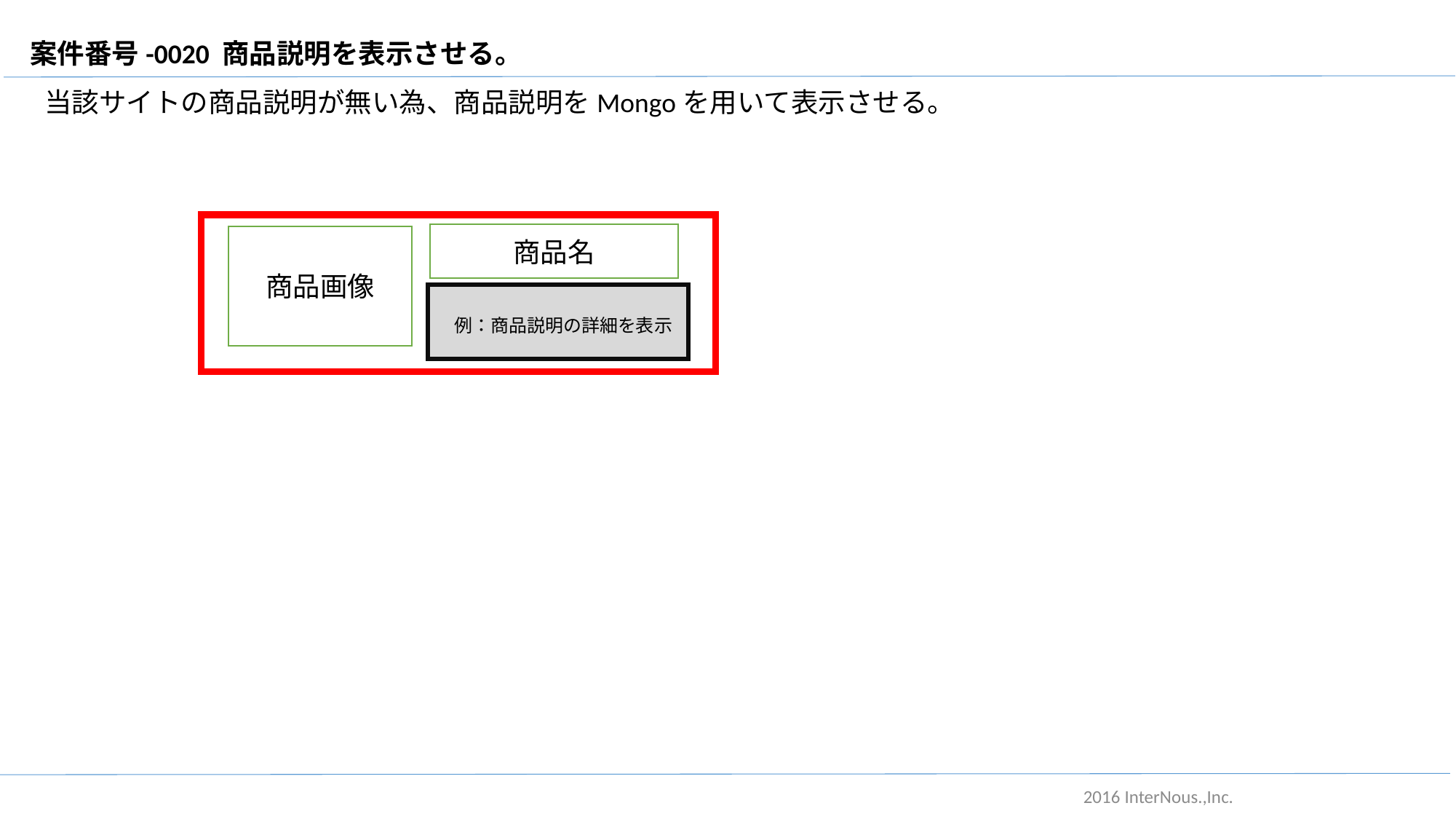

案件番号-0020 商品説明を表示させる。
当該サイトの商品説明が無い為、商品説明をMongoを用いて表示させる。

商品名
商品画像

例：商品説明の詳細を表示
2016 InterNous.,Inc.